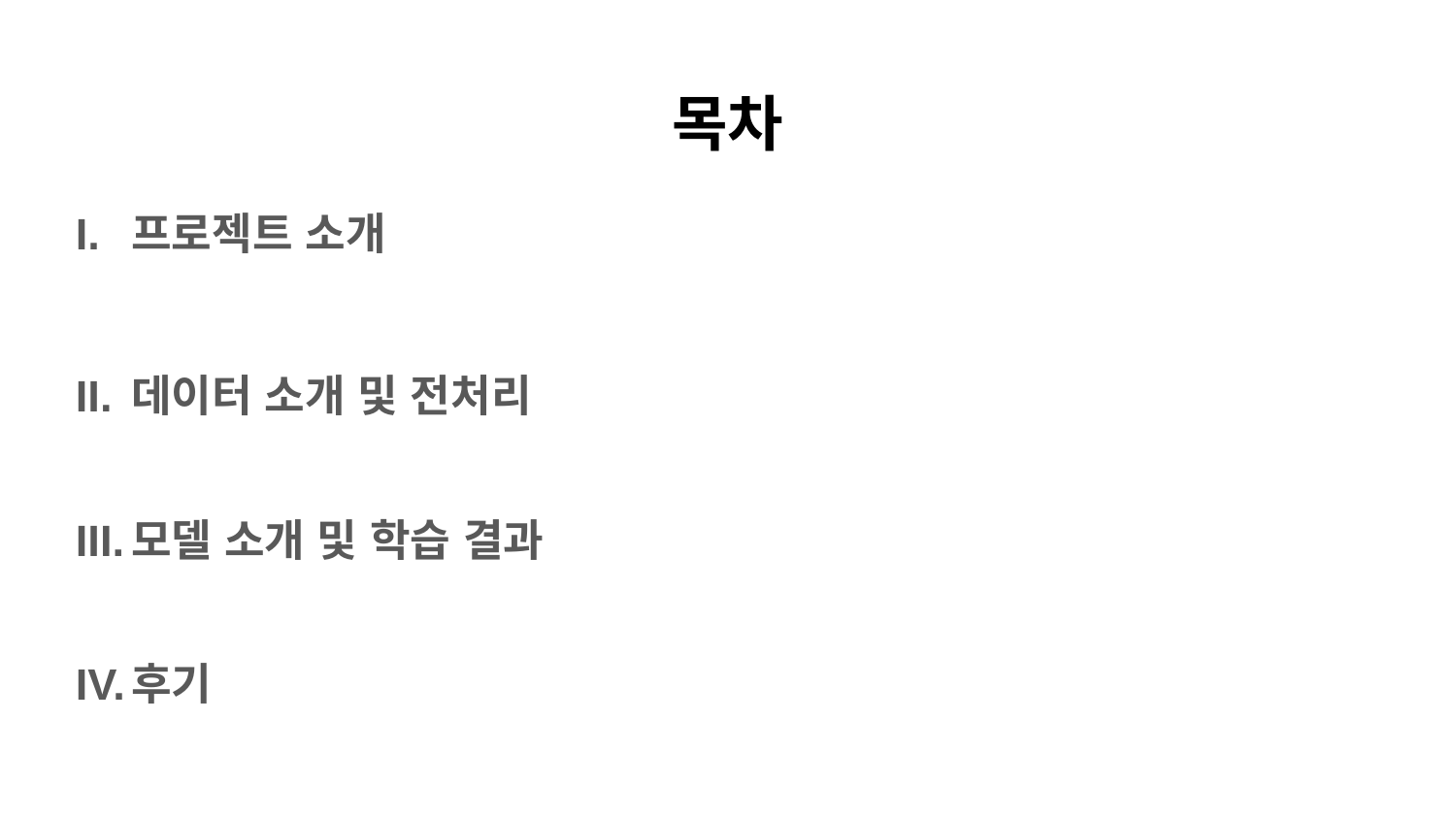

# 목차
프로젝트 소개

데이터 소개 및 전처리

모델 소개 및 학습 결과

후기